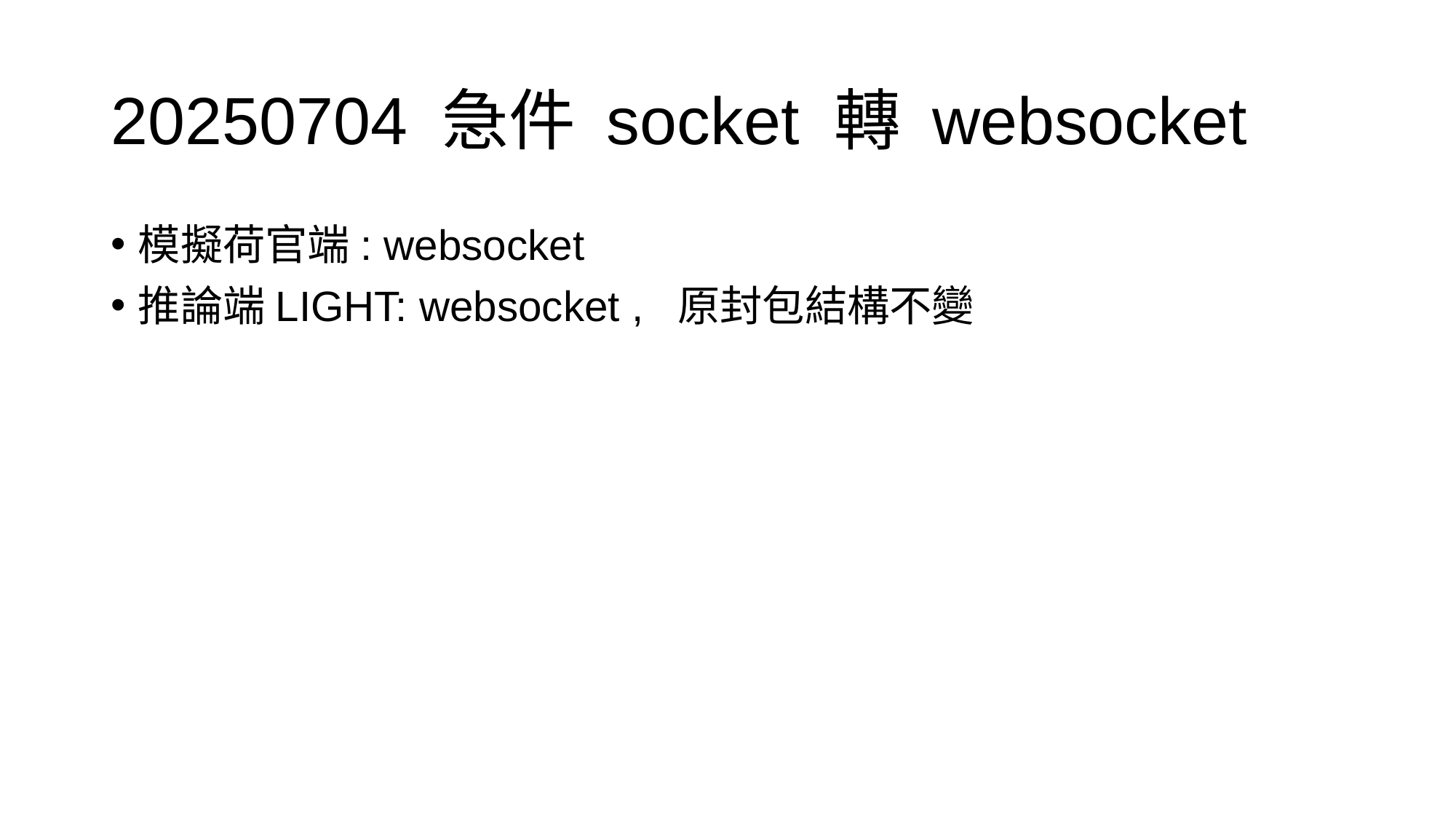

# 20250704 急件 socket 轉 websocket
模擬荷官端: websocket
推論端LIGHT: websocket ,  原封包結構不變